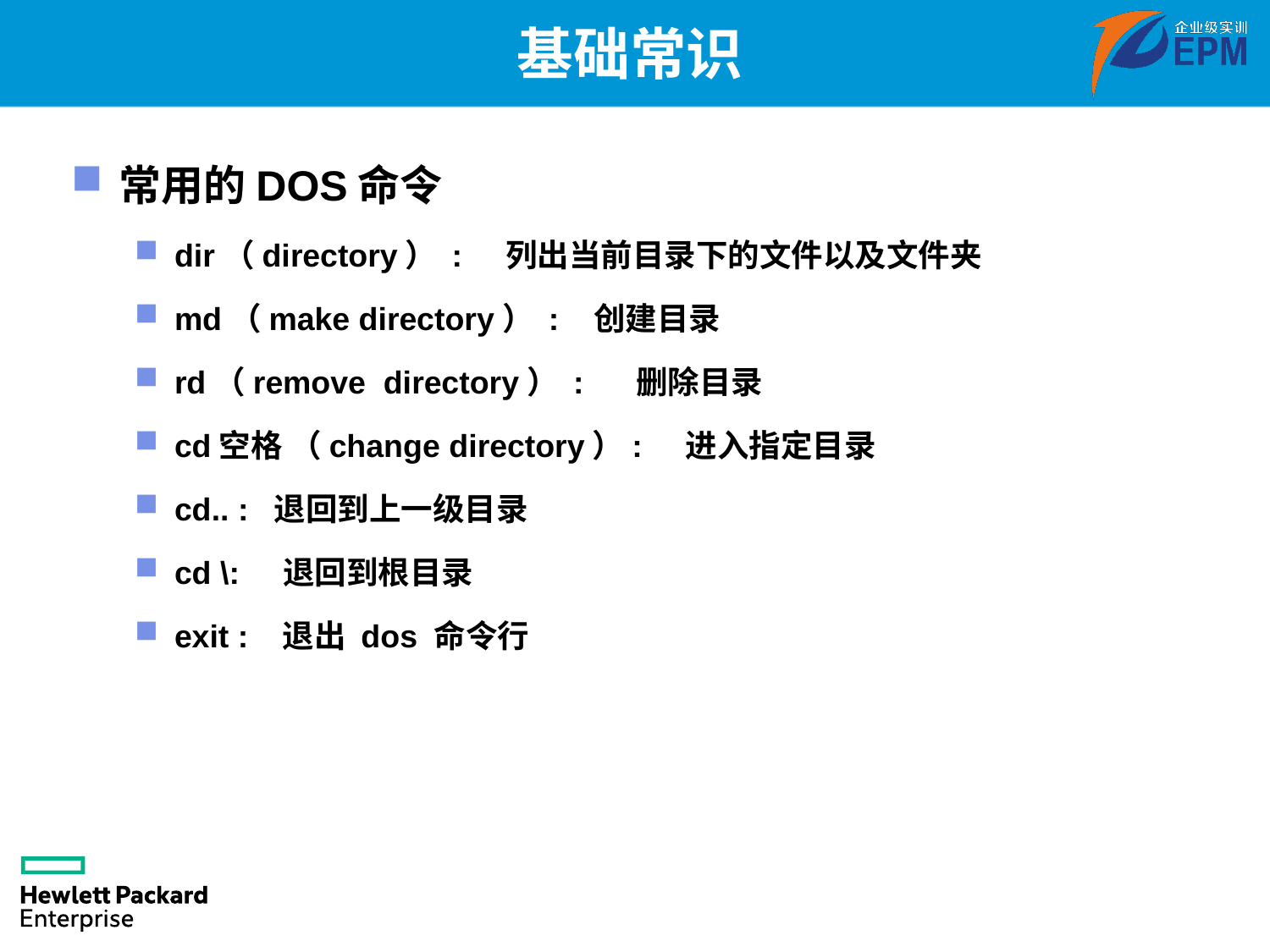

# 基础常识
常用的DOS命令
dir（directory） :    列出当前目录下的文件以及文件夹
md（make directory） :   创建目录
rd（remove  directory） :     删除目录
cd空格 （change directory）:    进入指定目录
cd.. :  退回到上一级目录
cd \:    退回到根目录
exit :   退出 dos 命令行